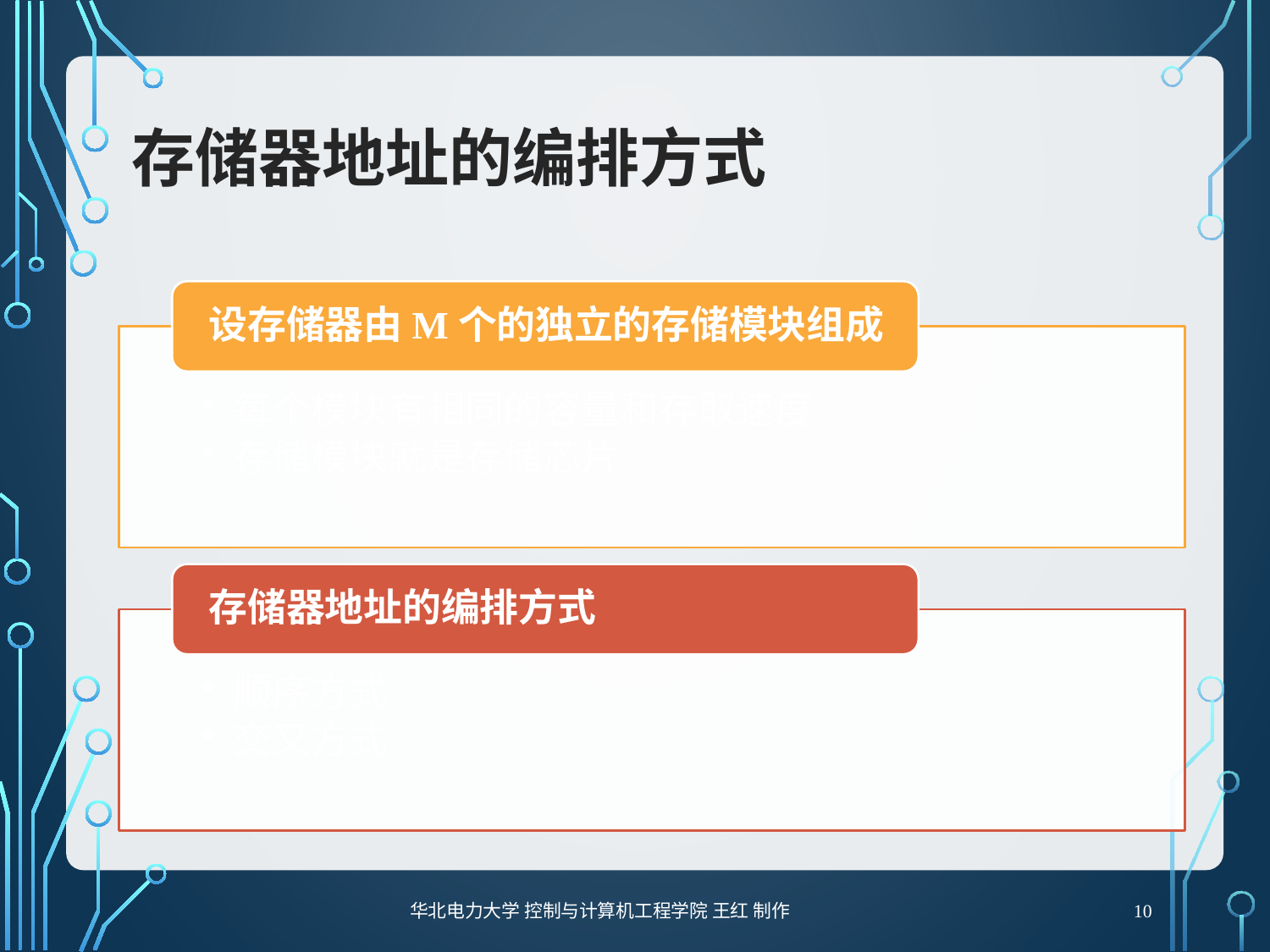

# 存储器地址的编排方式
每个模块有相同的容量和存取速度
存储模块就是存储芯片
设存储器由M个的独立的存储模块组成
顺序方式
交叉方式
存储器地址的编排方式
10
华北电力大学 控制与计算机工程学院 王红 制作